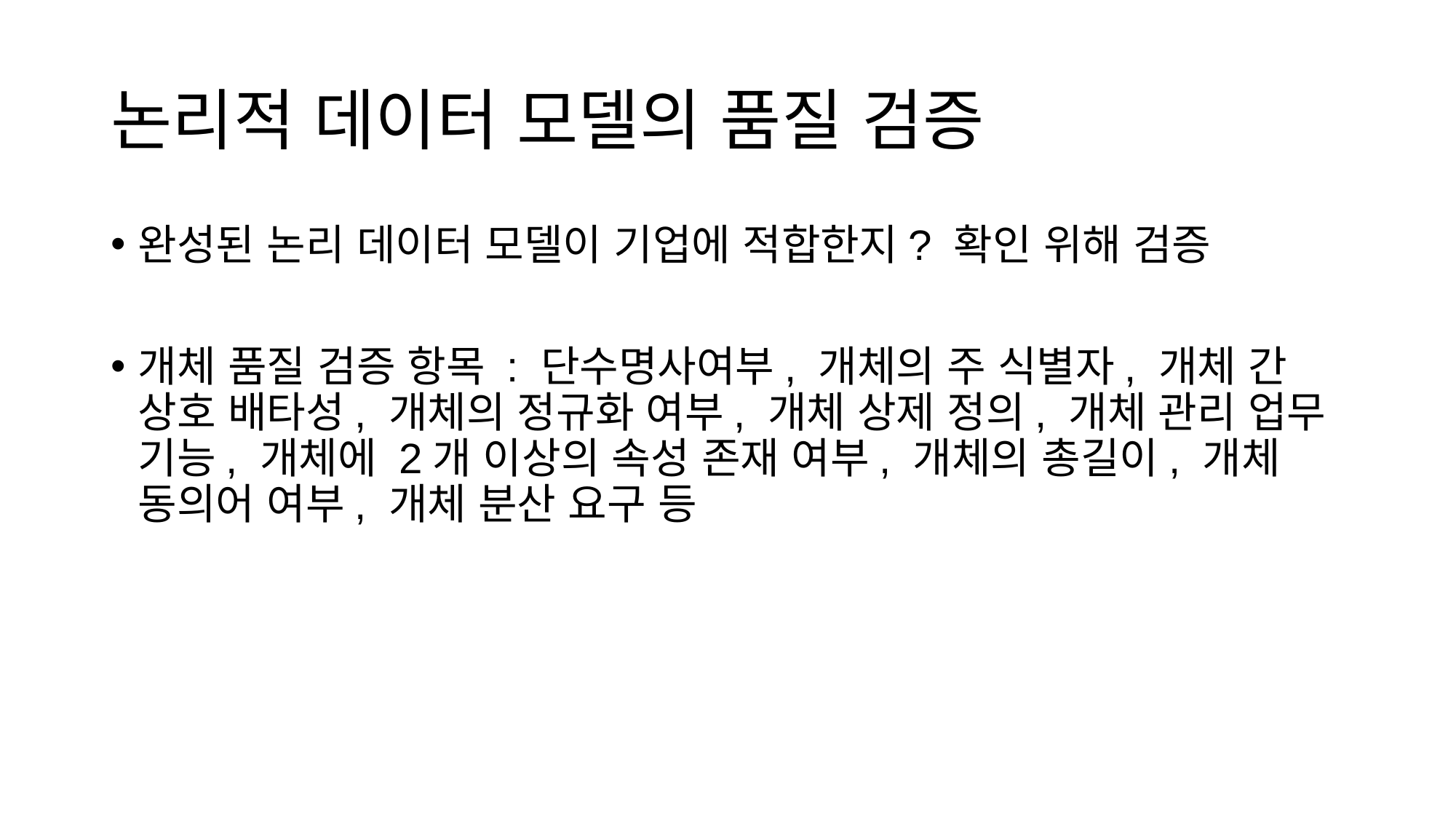

# 논리적 데이터 모델의 품질 검증
완성된 논리 데이터 모델이 기업에 적합한지? 확인 위해 검증

개체 품질 검증 항목 : 단수명사여부, 개체의 주 식별자, 개체 간 상호 배타성, 개체의 정규화 여부, 개체 상제 정의, 개체 관리 업무 기능, 개체에 2개 이상의 속성 존재 여부, 개체의 총길이, 개체 동의어 여부, 개체 분산 요구 등